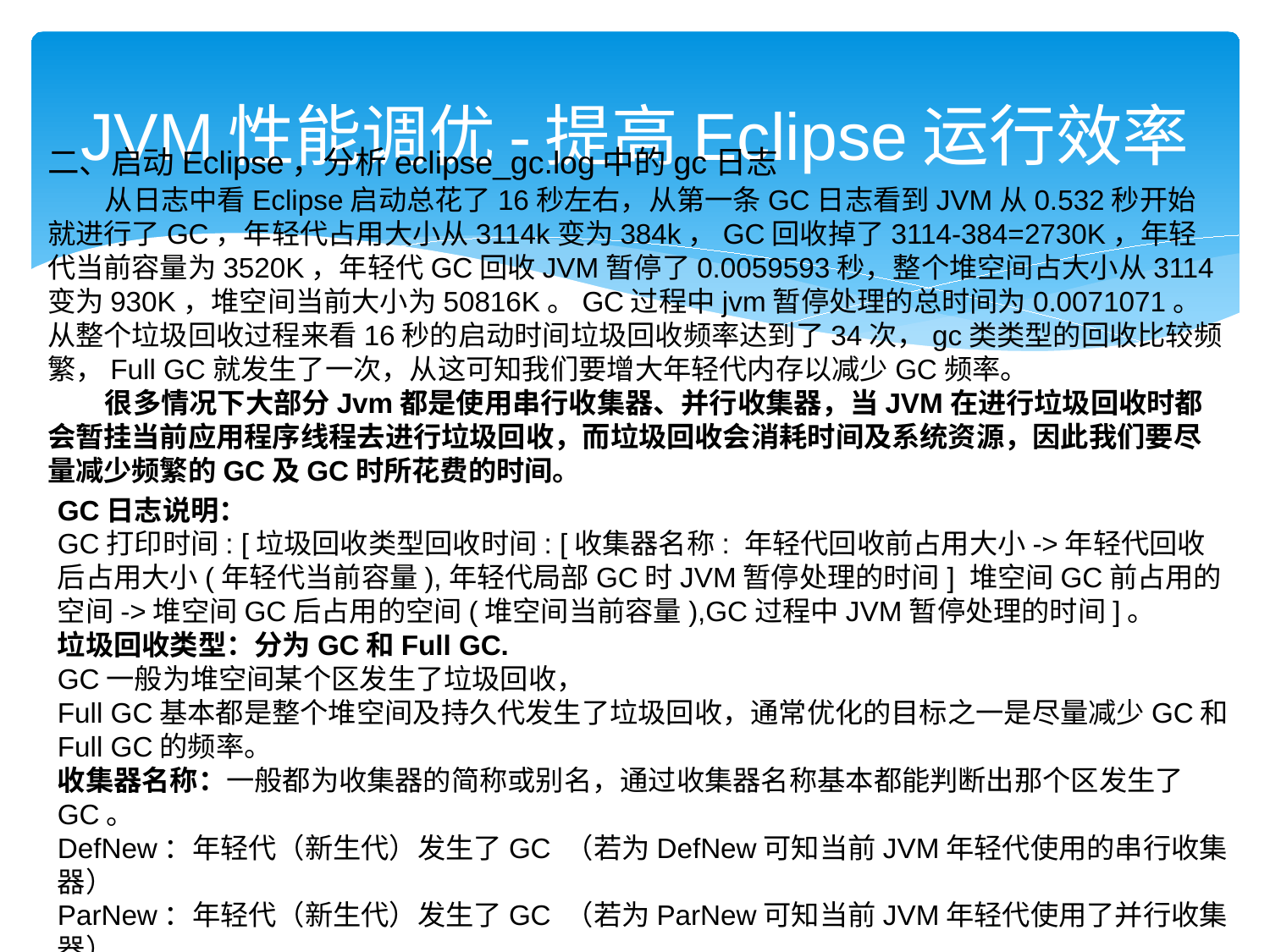

# JVM性能调优-提高Eclipse运行效率
二、启动Eclipse，分析eclipse_gc.log中的gc日志
        从日志中看Eclipse启动总花了16秒左右，从第一条GC日志看到JVM从0.532秒开始就进行了GC，年轻代占用大小从3114k变为384k，GC回收掉了3114-384=2730K，年轻代当前容量为3520K，年轻代GC回收JVM暂停了0.0059593秒，整个堆空间占大小从3114变为930K，堆空间当前大小为50816K。GC过程中jvm暂停处理的总时间为0.0071071。从整个垃圾回收过程来看16秒的启动时间垃圾回收频率达到了34次，gc类类型的回收比较频繁，Full GC就发生了一次，从这可知我们要增大年轻代内存以减少GC频率。
        很多情况下大部分Jvm都是使用串行收集器、并行收集器，当JVM在进行垃圾回收时都会暂挂当前应用程序线程去进行垃圾回收，而垃圾回收会消耗时间及系统资源，因此我们要尽量减少频繁的GC及GC时所花费的时间。
GC日志说明：
GC打印时间: [垃圾回收类型回收时间: [收集器名称: 年轻代回收前占用大小->年轻代回收后占用大小(年轻代当前容量),年轻代局部GC时JVM暂停处理的时间] 堆空间GC前占用的空间->堆空间GC后占用的空间(堆空间当前容量),GC过程中JVM暂停处理的时间]。
垃圾回收类型：分为GC和Full GC.
GC一般为堆空间某个区发生了垃圾回收，
Full GC基本都是整个堆空间及持久代发生了垃圾回收，通常优化的目标之一是尽量减少GC和Full GC的频率。
收集器名称：一般都为收集器的简称或别名，通过收集器名称基本都能判断出那个区发生了GC。
DefNew：年轻代（新生代）发生了GC （若为DefNew可知当前JVM年轻代使用的串行收集器）
ParNew：年轻代（新生代）发生了GC （若为ParNew可知当前JVM年轻代使用了并行收集器）
Tenured：老年代发生了GC
Perm：持久代发生了GC